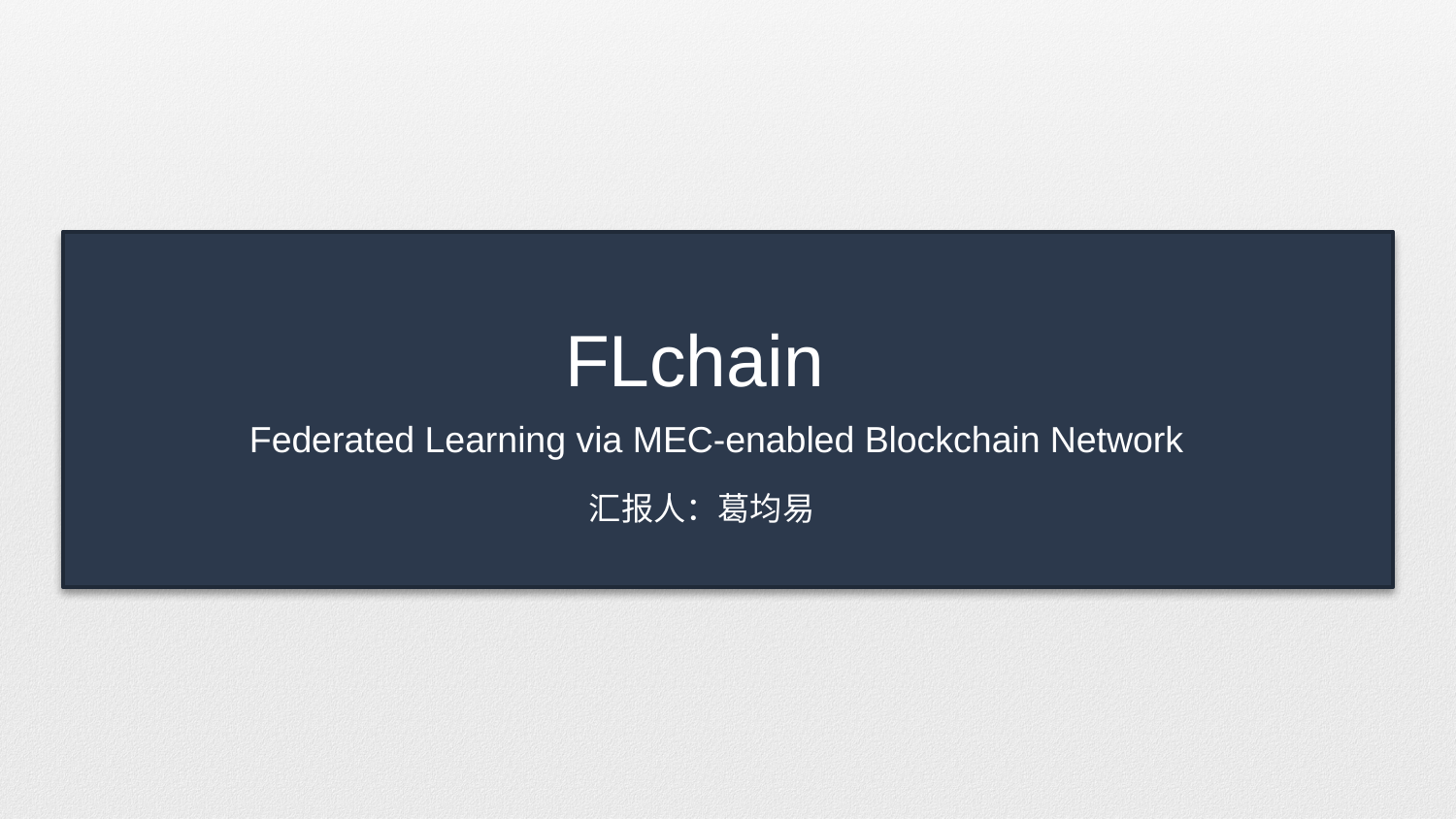

FLchain
Federated Learning via MEC-enabled Blockchain Network
汇报人：葛均易